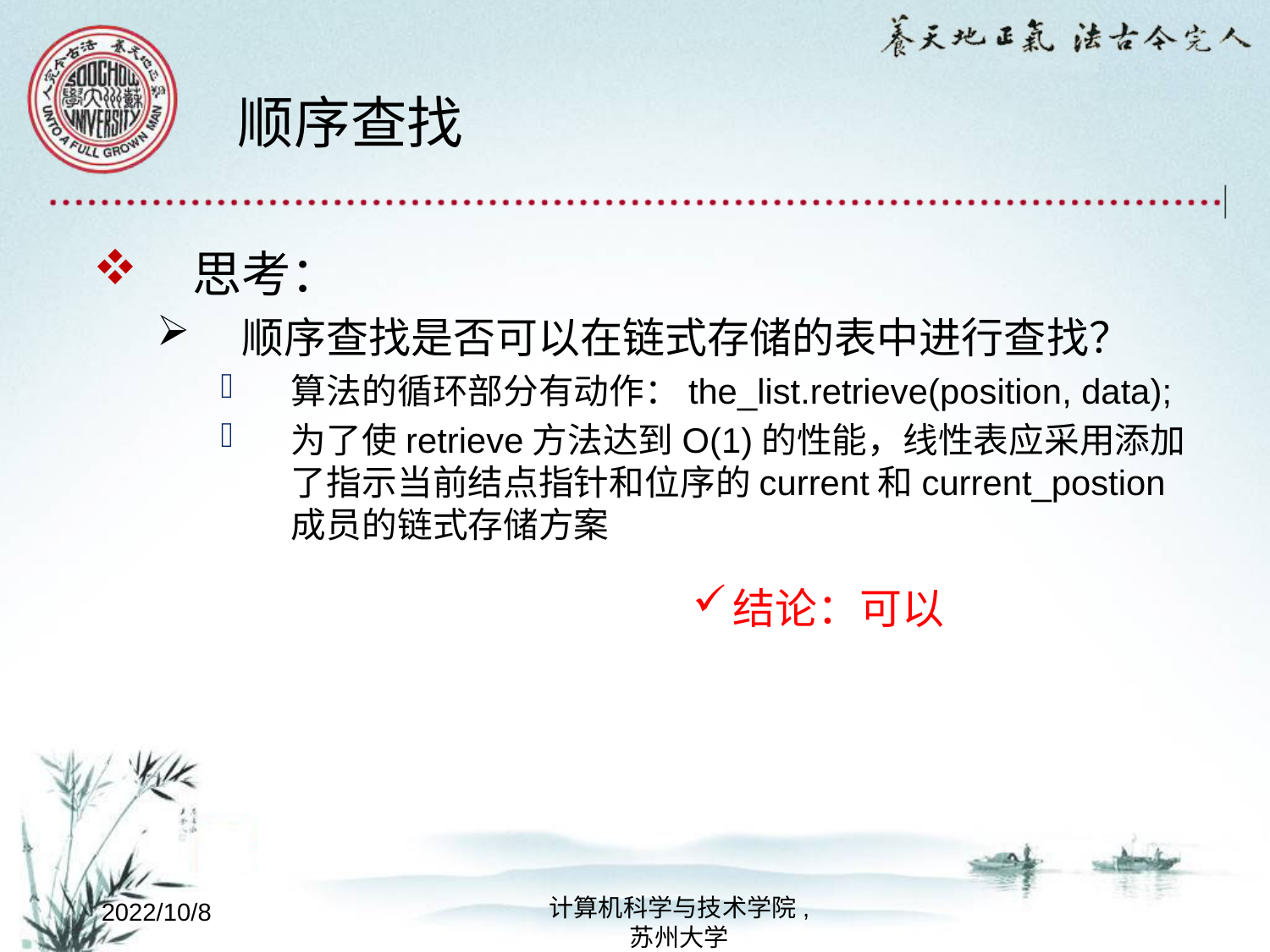

# 顺序查找
思考：
顺序查找是否可以在链式存储的表中进行查找？
算法的循环部分有动作：the_list.retrieve(position, data);
为了使retrieve方法达到O(1)的性能，线性表应采用添加了指示当前结点指针和位序的current和current_postion成员的链式存储方案
结论：可以
计算机科学与技术学院,
苏州大学
2022/10/8